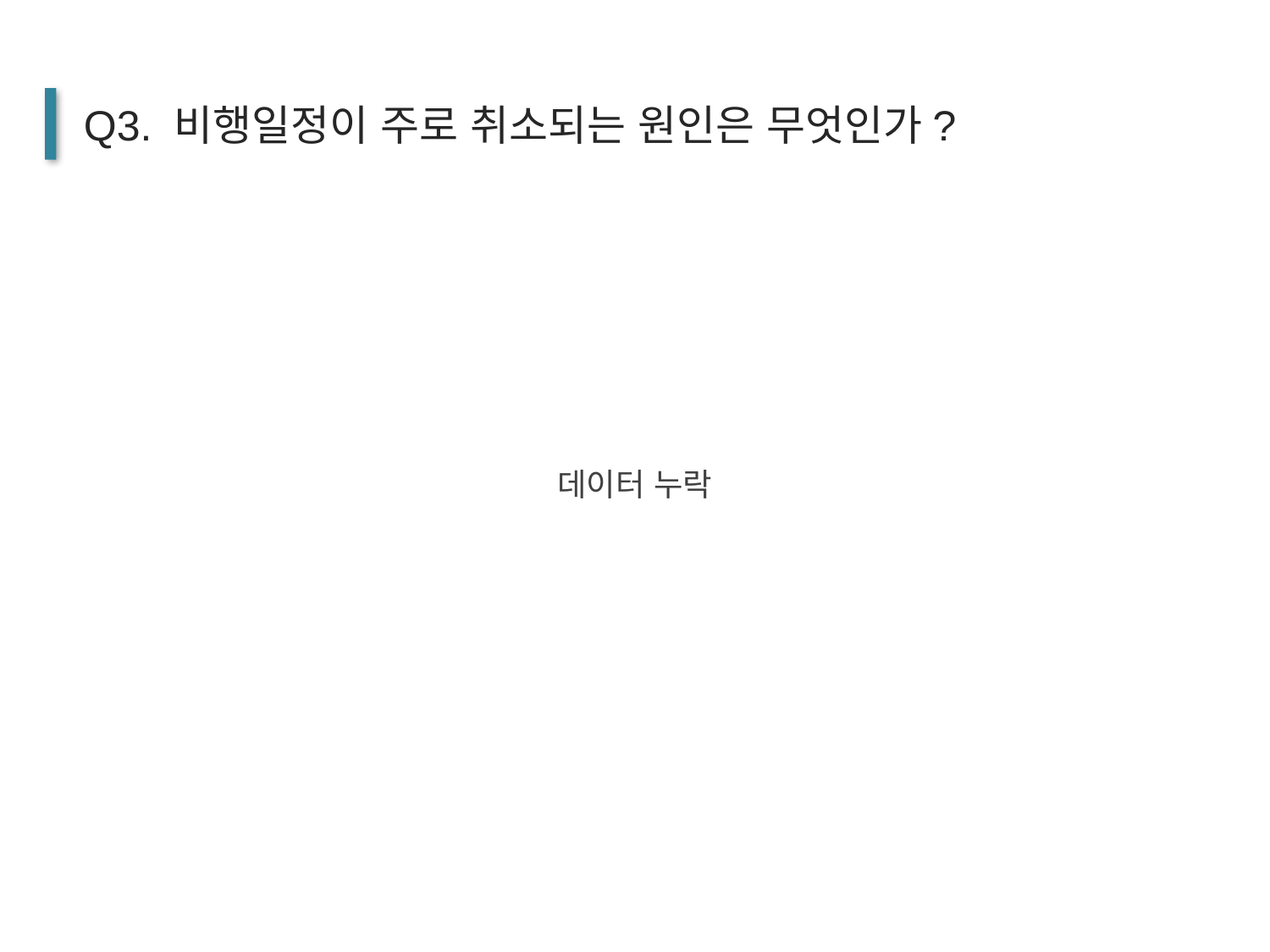

Q3. 비행일정이 주로 취소되는 원인은 무엇인가?

데이터 누락